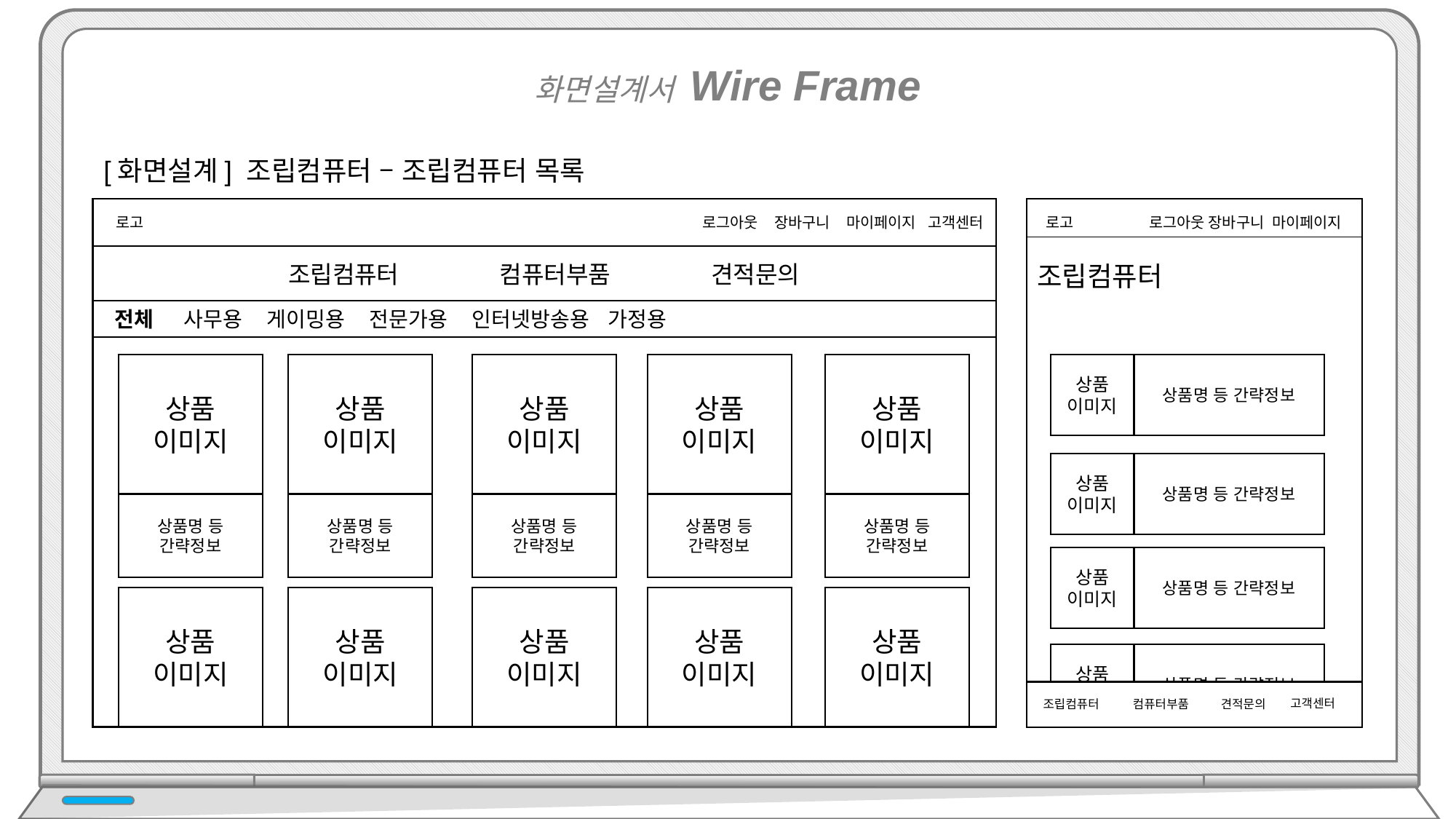

화면설계서 Wire Frame
[화면설계] 조립컴퓨터 – 조립컴퓨터 목록

로그아웃    장바구니    마이페이지   고객센터
로고
로그아웃 장바구니  마이페이지
로고
조립컴퓨터
조립컴퓨터               컴퓨터부품               견적문의
 전체     사무용    게이밍용    전문가용    인터넷방송용   가정용
상품
이미지
상품
이미지
상품
이미지
상품
이미지
상품
이미지
상품
이미지
상품명 등 간략정보
상품
이미지
상품명 등 간략정보
상품명 등 간략정보
상품명 등 간략정보
상품명 등 간략정보
상품명 등 간략정보
상품명 등 간략정보
상품
이미지
상품명 등 간략정보
상품
이미지
상품
이미지
상품
이미지
상품
이미지
상품
이미지
상품
이미지
상품명 등 간략정보

고객센터
견적문의
조립컴퓨터
컴퓨터부품